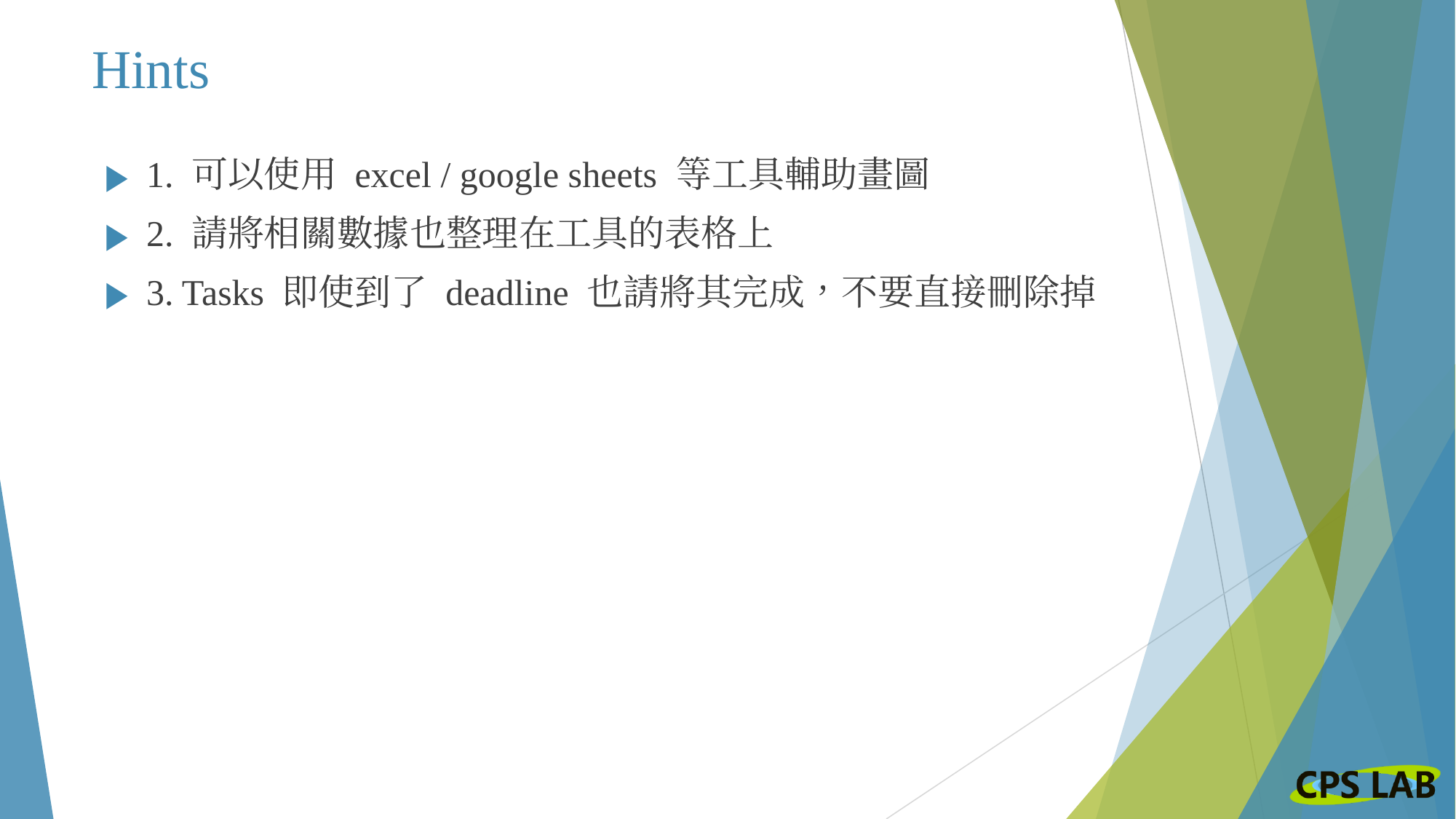

# Hints
1. 可以使用 excel / google sheets 等工具輔助畫圖
2. 請將相關數據也整理在工具的表格上
3. Tasks 即使到了 deadline 也請將其完成，不要直接刪除掉